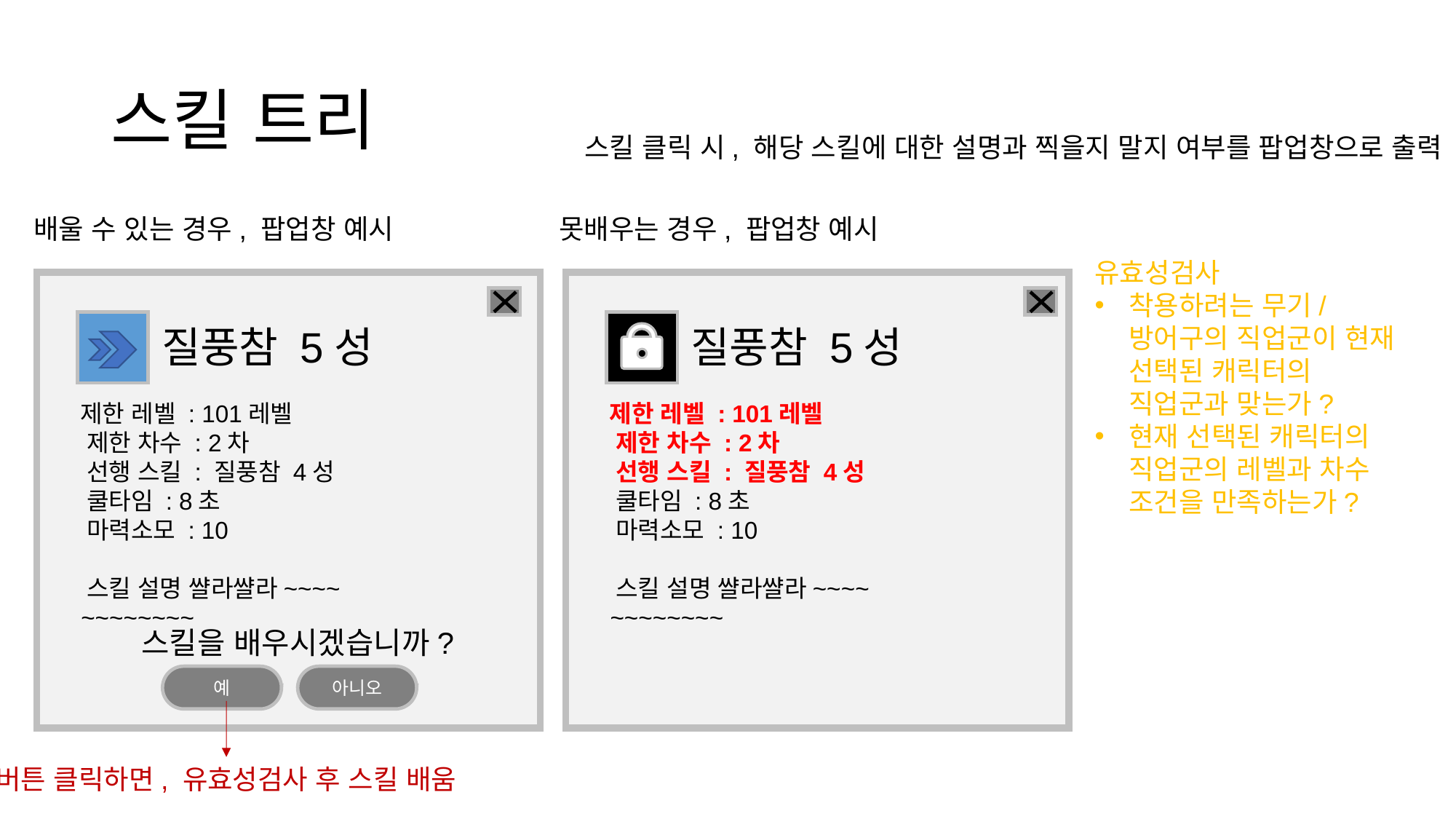

# 스킬 트리
스킬 클릭 시, 해당 스킬에 대한 설명과 찍을지 말지 여부를 팝업창으로 출력
배울 수 있는 경우, 팝업창 예시
못배우는 경우, 팝업창 예시
유효성검사
착용하려는 무기/방어구의 직업군이 현재 선택된 캐릭터의 직업군과 맞는가?
현재 선택된 캐릭터의 직업군의 레벨과 차수 조건을 만족하는가?

     제한 레벨 : 101레벨
     제한 차수 : 2차
     선행 스킬 : 질풍참 4성
     쿨타임 : 8초
     마력소모 : 10

     스킬 설명 쌸라쌸라~~~~
     ~~~~~~~~

     제한 레벨 : 101레벨
     제한 차수 : 2차
     선행 스킬 : 질풍참 4성
     쿨타임 : 8초
     마력소모 : 10

     스킬 설명 쌸라쌸라~~~~
     ~~~~~~~~

질풍참 5성

질풍참 5성
스킬을 배우시겠습니까?
예
아니오
버튼 클릭하면, 유효성검사 후 스킬 배움